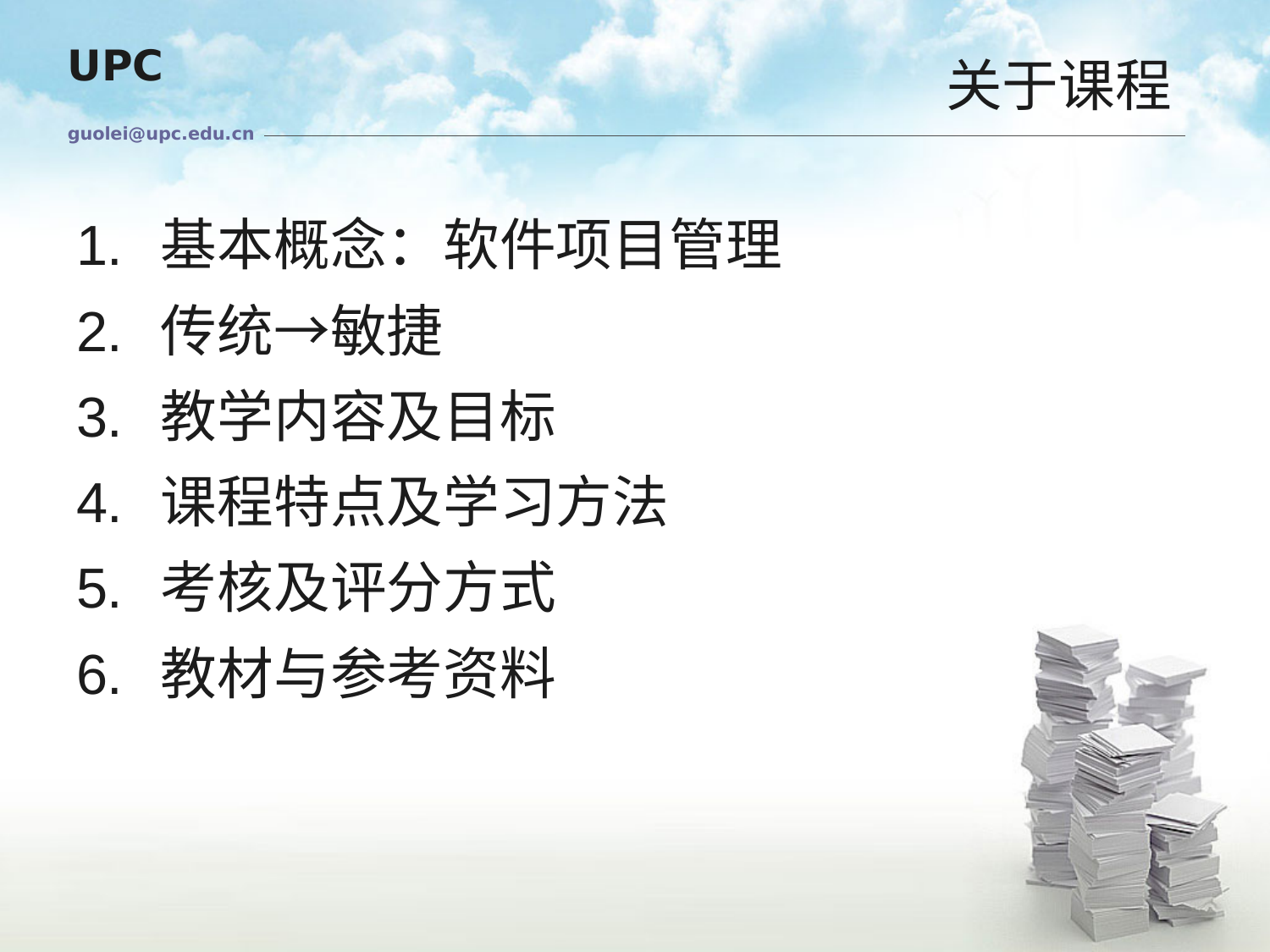

# 关于课程
guolei@upc.edu.cn
基本概念：软件项目管理
传统→敏捷
教学内容及目标
课程特点及学习方法
考核及评分方式
教材与参考资料